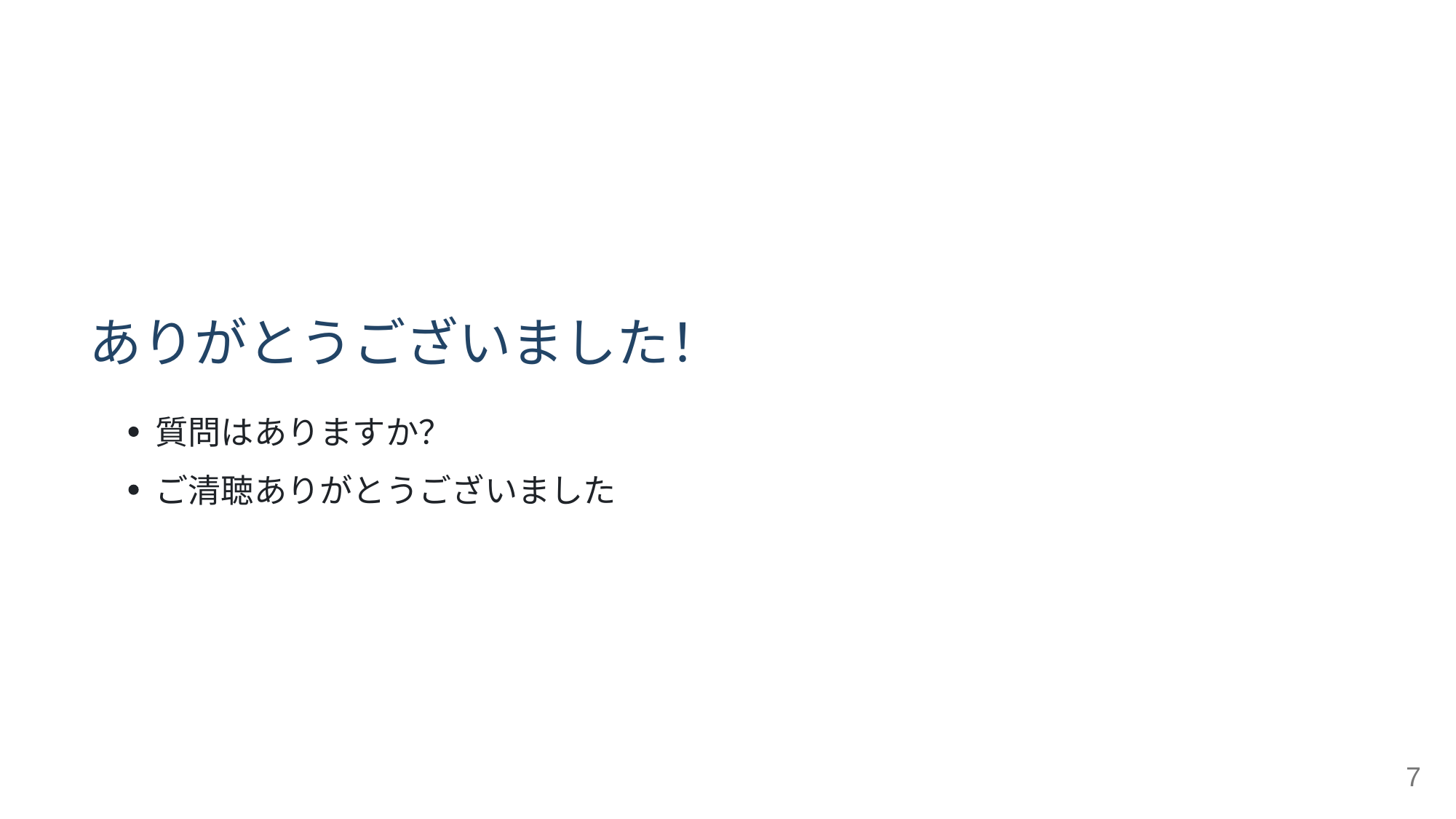

ありがとうございました！
質問はありますか？

ご清聴ありがとうございました

7